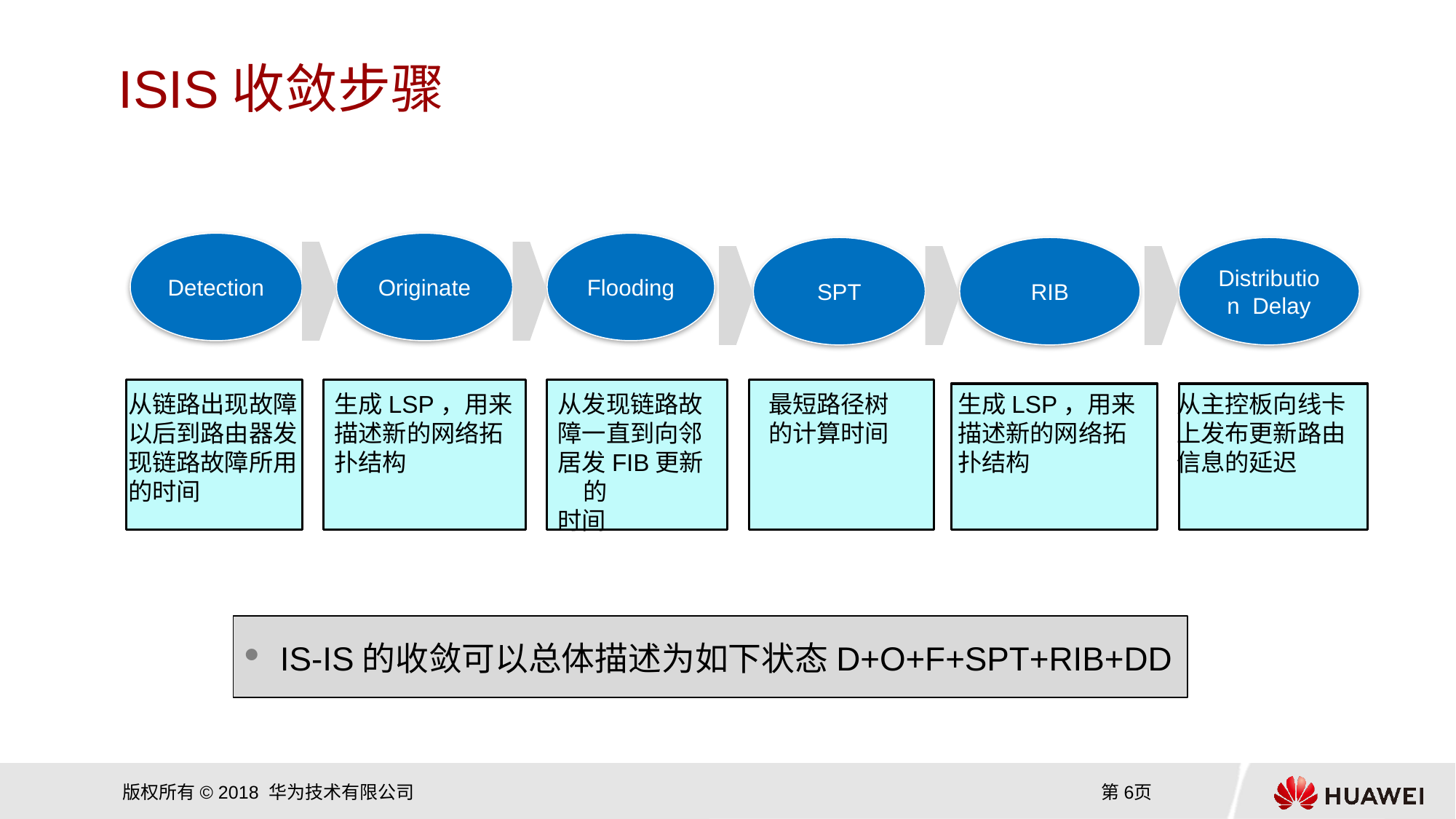

# ISIS收敛步骤
Flooding
Detection
Originate
RIB
Distribution  Delay
SPT

从链路出现故障
以后到路由器发
现链路故障所用
的时间

生成LSP，用来
描述新的网络拓
扑结构
从发现链路故
障一直到向邻
居发FIB更新的
时间

最短路径树
的计算时间

生成LSP，用来
描述新的网络拓
扑结构

从主控板向线卡
上发布更新路由
信息的延迟

IS-IS的收敛可以总体描述为如下状态D+O+F+SPT+RIB+DD